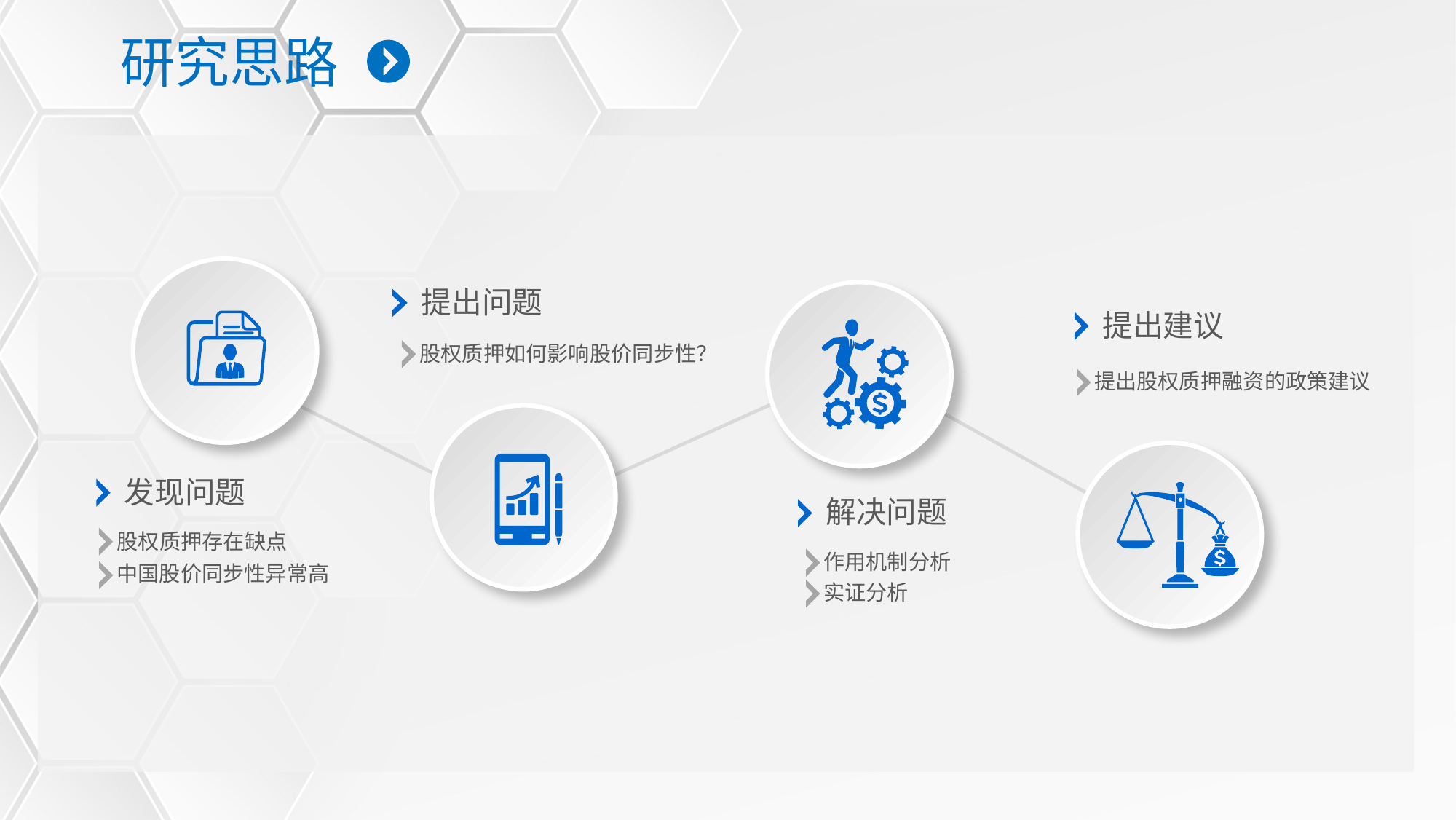

研究思路

提出问题

提出建议

股权质押如何影响股价同步性？

提出股权质押融资的政策建议

发现问题

解决问题

股权质押存在缺点

作用机制分析

中国股价同步性异常高

实证分析